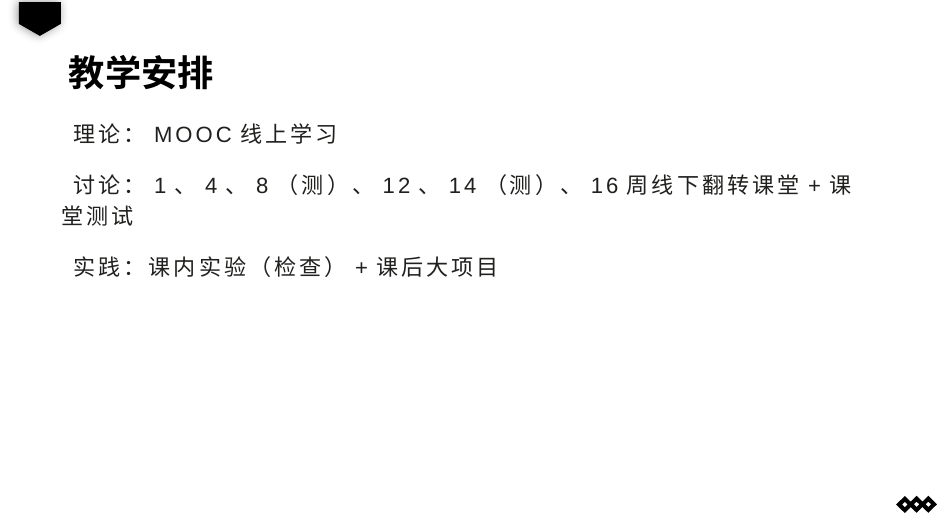

教学安排
   理论：MOOC线上学习
   讨论：1、4、8（测）、12、14（测）、16周线下翻转课堂+课堂测试
   实践：课内实验（检查）+课后大项目